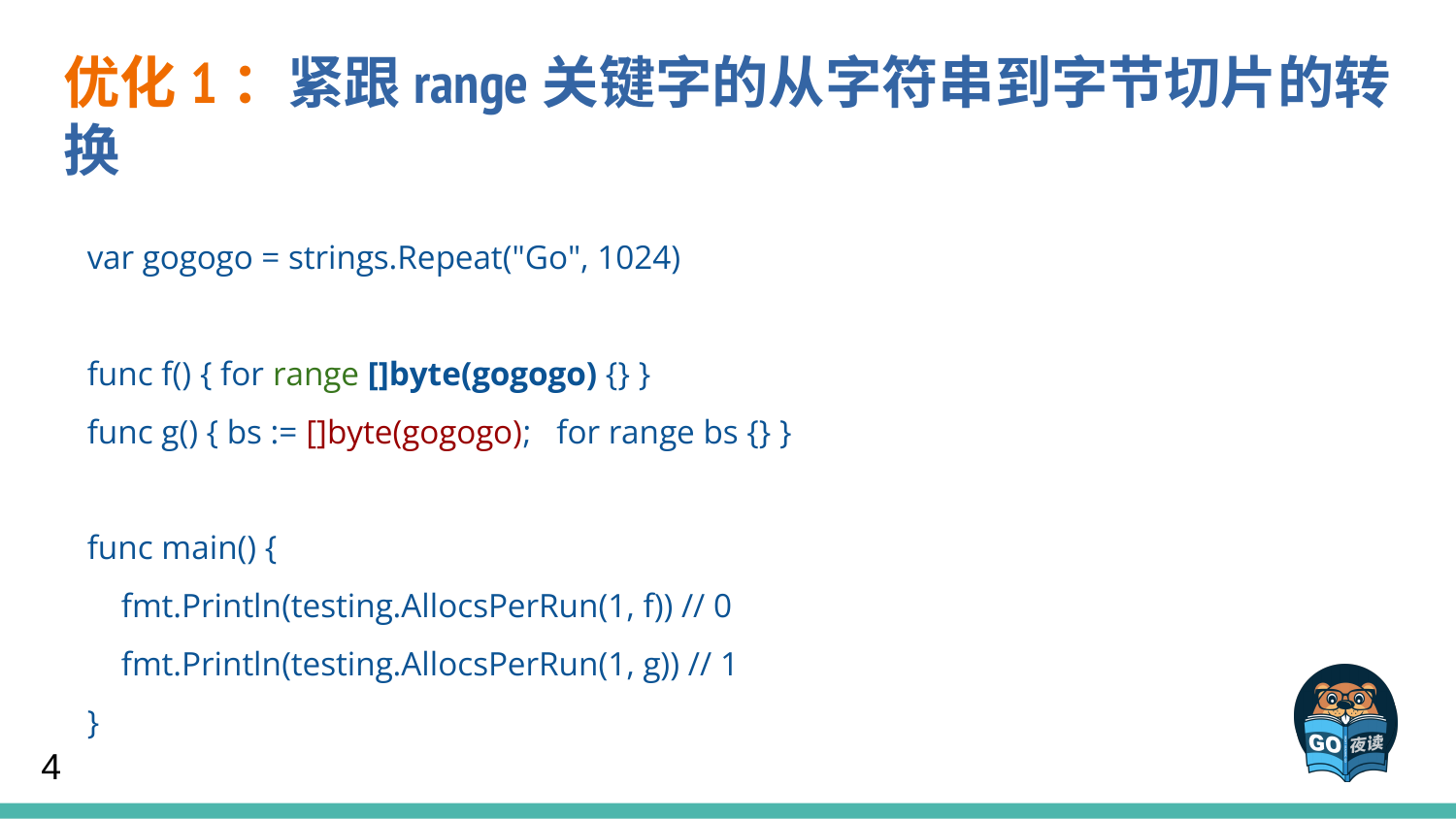

优化1：紧跟range关键字的从字符串到字节切片的转换
var gogogo = strings.Repeat("Go", 1024)

func f() { for range []byte(gogogo) {} }
func g() { bs := []byte(gogogo);   for range bs {} }

func main() {
    fmt.Println(testing.AllocsPerRun(1, f)) // 0
    fmt.Println(testing.AllocsPerRun(1, g)) // 1
}
4